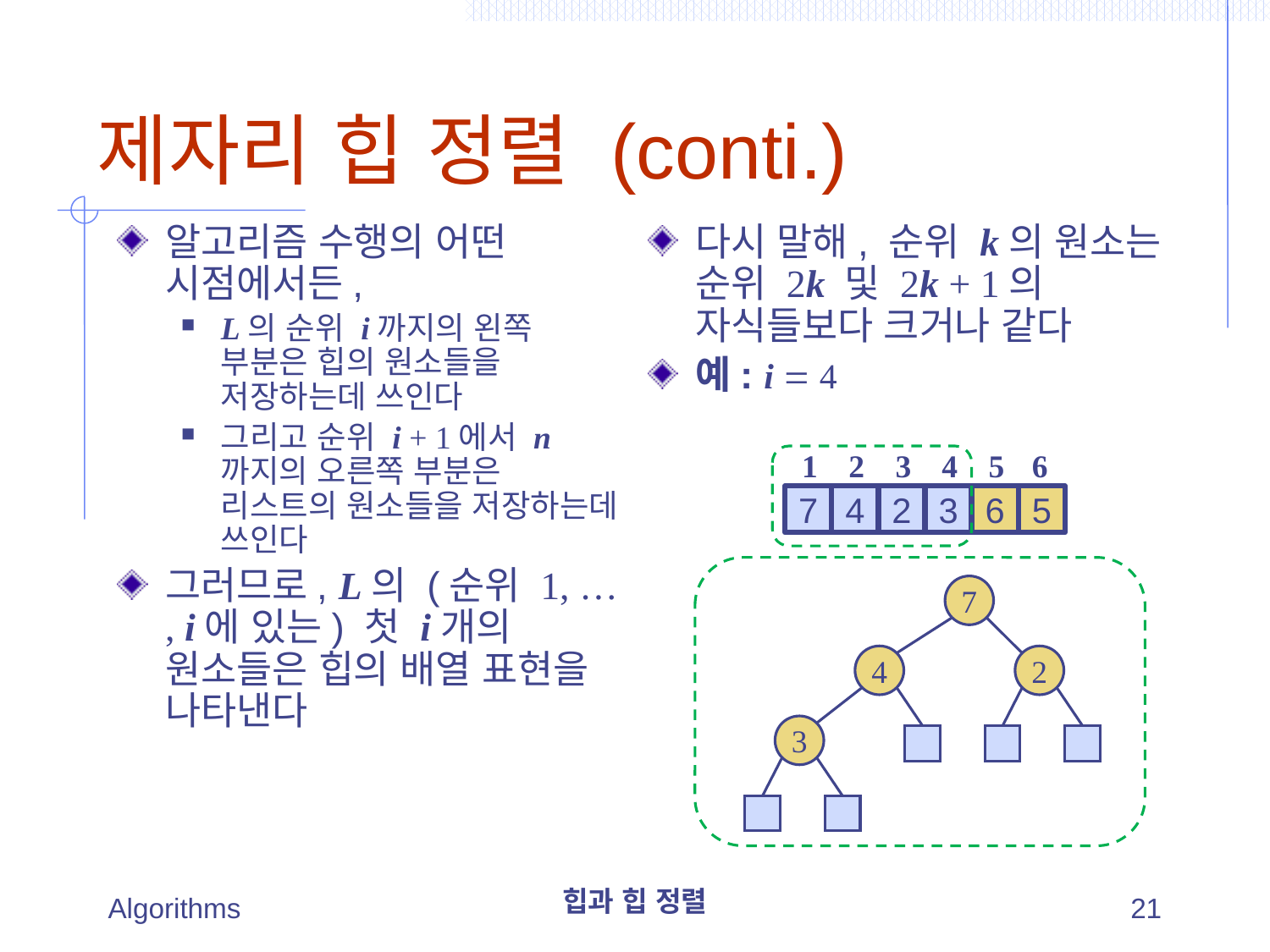

# 제자리 힙 정렬 (conti.)
알고리즘 수행의 어떤 시점에서든,
L의 순위 i까지의 왼쪽 부분은 힙의 원소들을 저장하는데 쓰인다
그리고 순위 i + 1에서 n까지의 오른쪽 부분은 리스트의 원소들을 저장하는데 쓰인다
그러므로, L의 (순위 1, … , i에 있는) 첫 i개의 원소들은 힙의 배열 표현을 나타낸다
다시 말해, 순위 k의 원소는 순위 2k 및 2k + 1의 자식들보다 크거나 같다
예: i = 4

1
2
3
4
5
6
7
4
2
3
6
5

7
4
2
3

Algorithms
힙과 힙 정렬
21